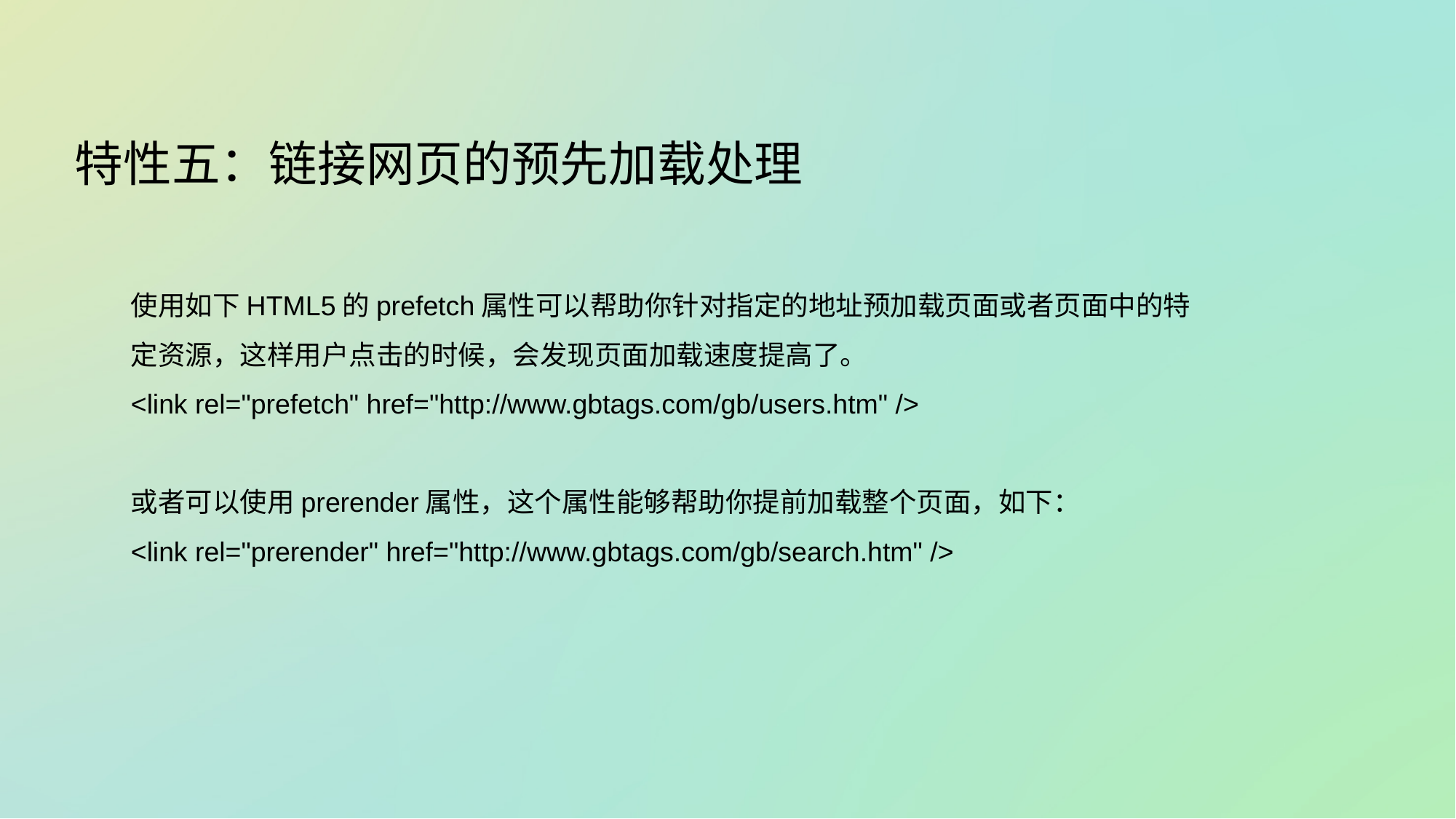

特性五：链接网页的预先加载处理
使用如下HTML5的prefetch属性可以帮助你针对指定的地址预加载页面或者页面中的特定资源，这样用户点击的时候，会发现页面加载速度提高了。
<link rel="prefetch" href="http://www.gbtags.com/gb/users.htm" />

或者可以使用prerender属性，这个属性能够帮助你提前加载整个页面，如下：
<link rel="prerender" href="http://www.gbtags.com/gb/search.htm" />